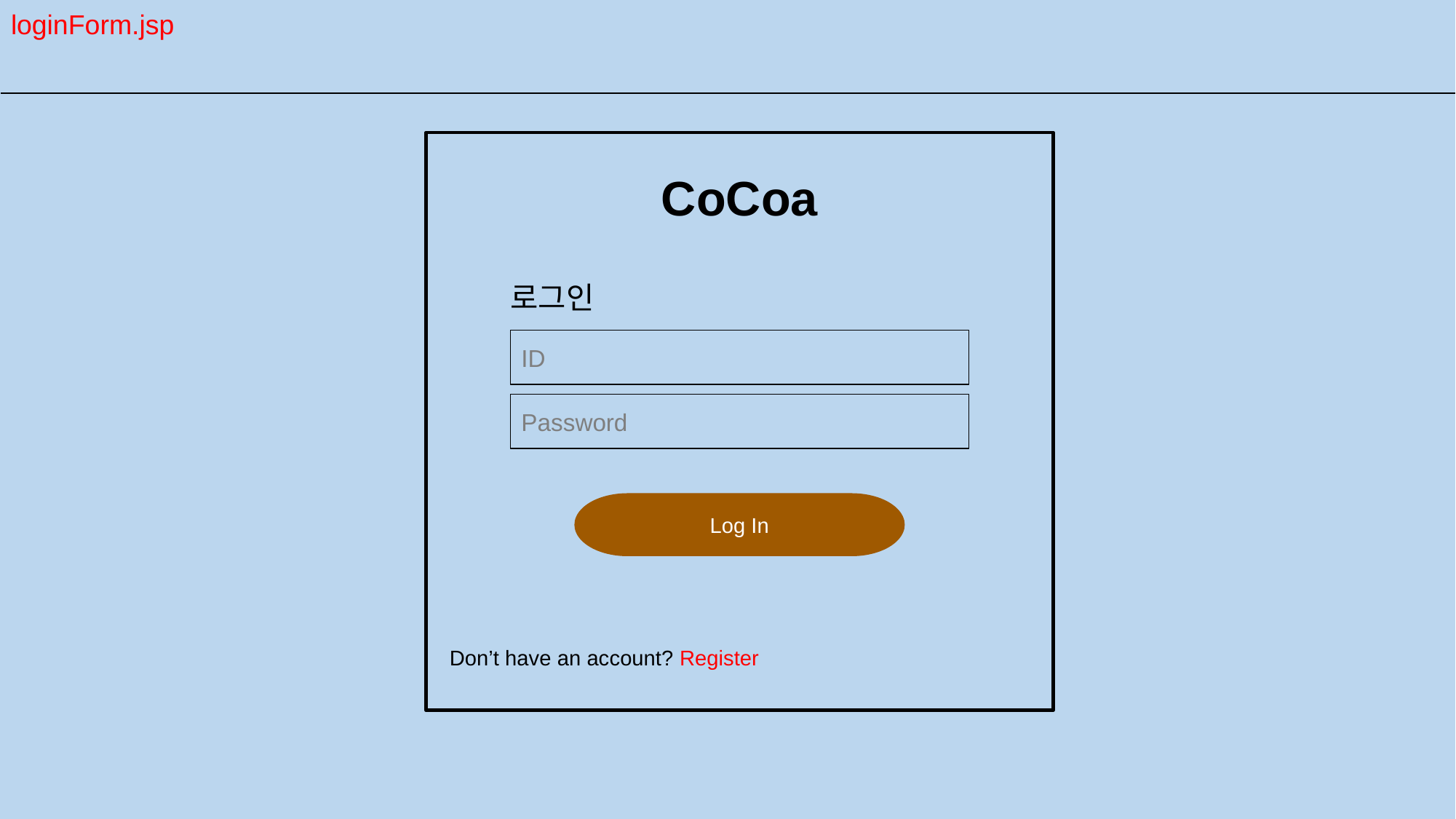

loginForm.jsp

CoCoa
로그인
ID
Password
Log In
Don’t have an account? Register